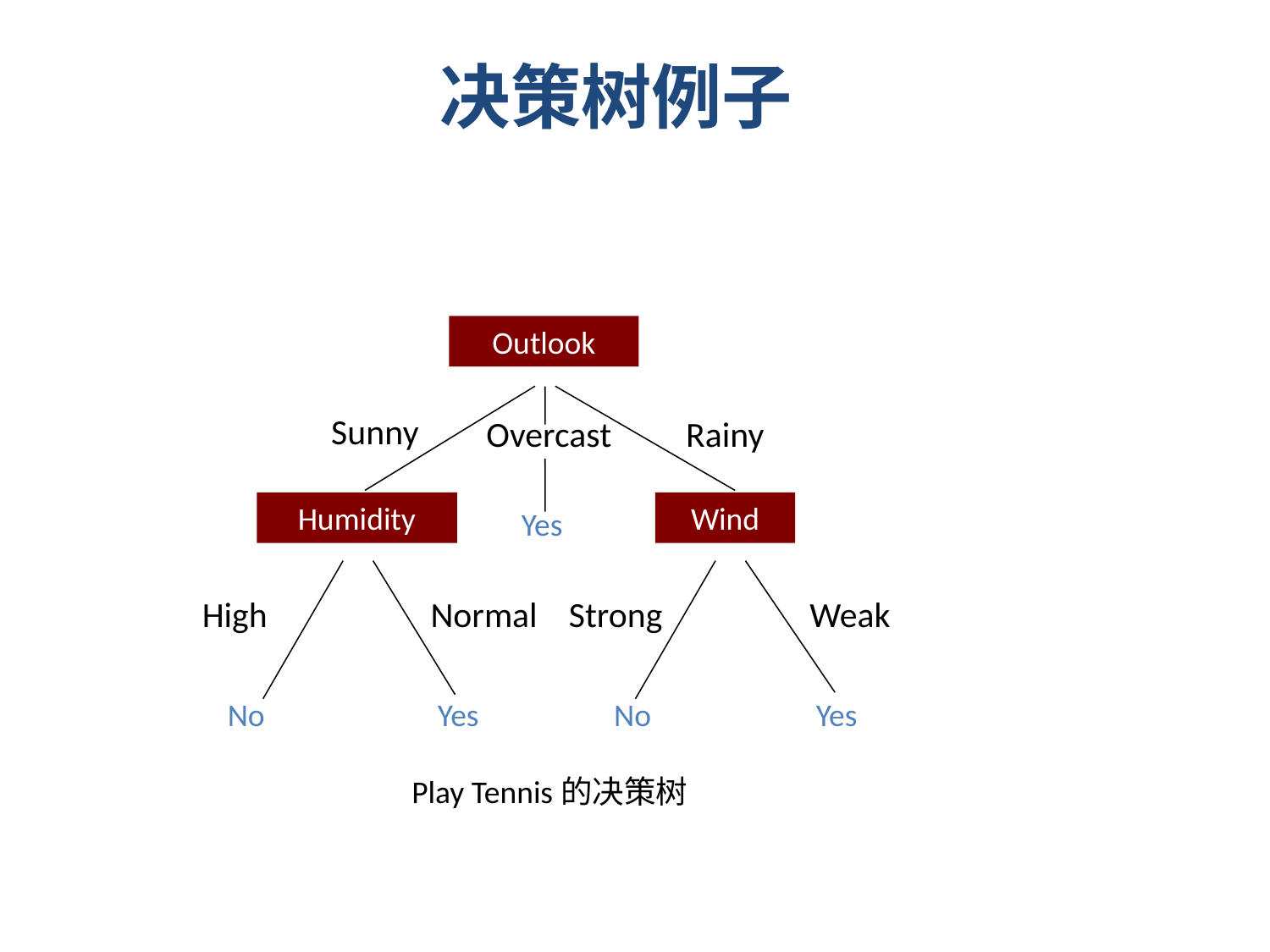

决策树例子
Outlook

Sunny
Overcast
Rainy

Humidity
Wind
Yes

High
Normal
Strong
Weak
No
Yes
No
Yes
Play Tennis的决策树